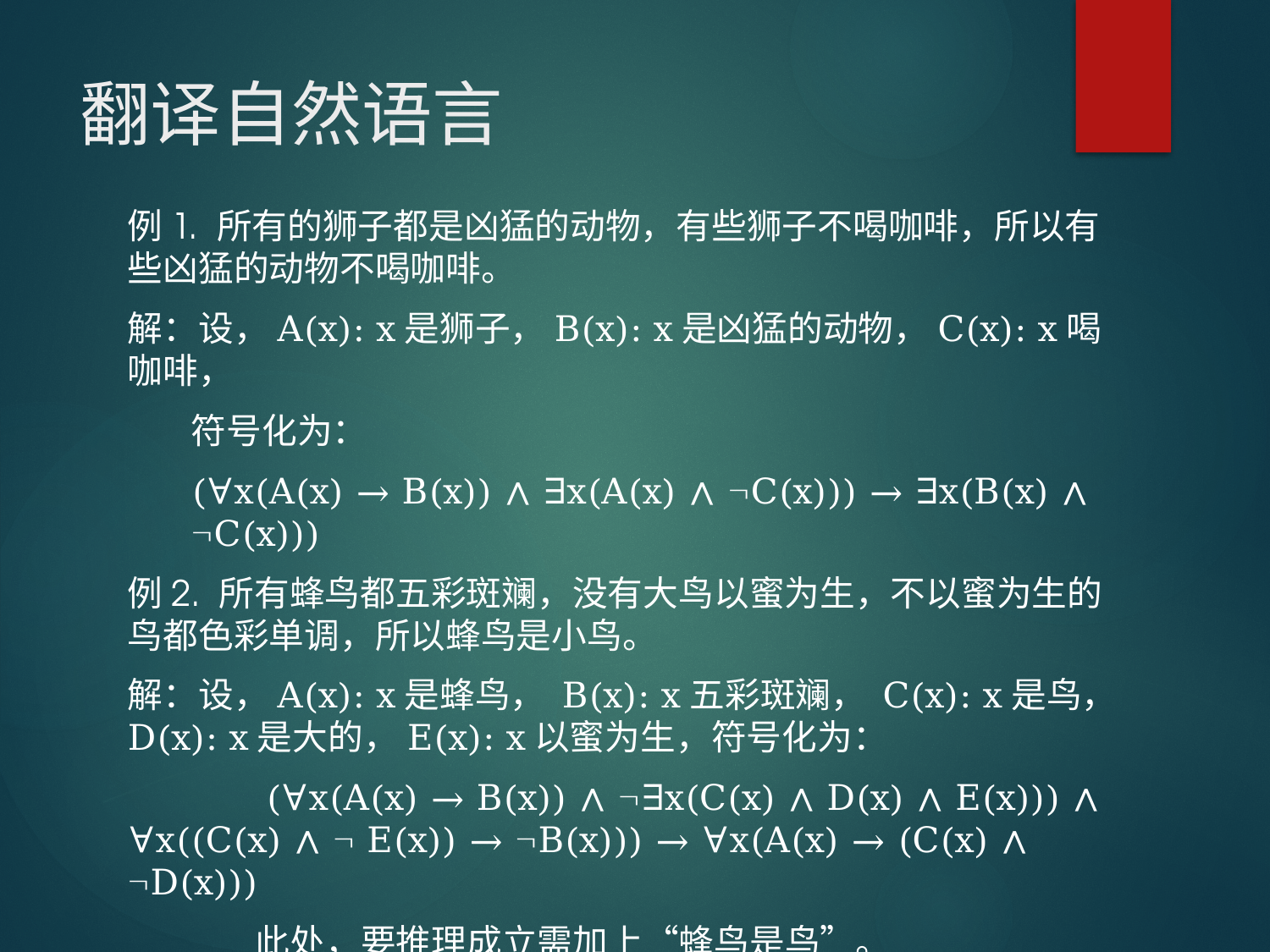

# 翻译自然语言
例1. 所有的狮子都是凶猛的动物，有些狮子不喝咖啡，所以有些凶猛的动物不喝咖啡。
解：设，A(x): x是狮子，B(x): x是凶猛的动物，C(x): x喝咖啡，
符号化为：
(∀x(A(x) → B(x)) ∧ ∃x(A(x) ∧ ¬C(x))) → ∃x(B(x) ∧ ¬C(x)))
例2. 所有蜂鸟都五彩斑斓，没有大鸟以蜜为生，不以蜜为生的鸟都色彩单调，所以蜂鸟是小鸟。
解：设，A(x): x是蜂鸟， B(x): x五彩斑斓， C(x): x是鸟，D(x): x是大的，E(x): x以蜜为生，符号化为：
	 (∀x(A(x) → B(x)) ∧ ¬∃x(C(x) ∧ D(x) ∧ E(x))) ∧ ∀x((C(x) ∧ ¬ E(x)) → ¬B(x))) → ∀x(A(x) → (C(x) ∧ ¬D(x)))
	此处，要推理成立需加上“蜂鸟是鸟”。